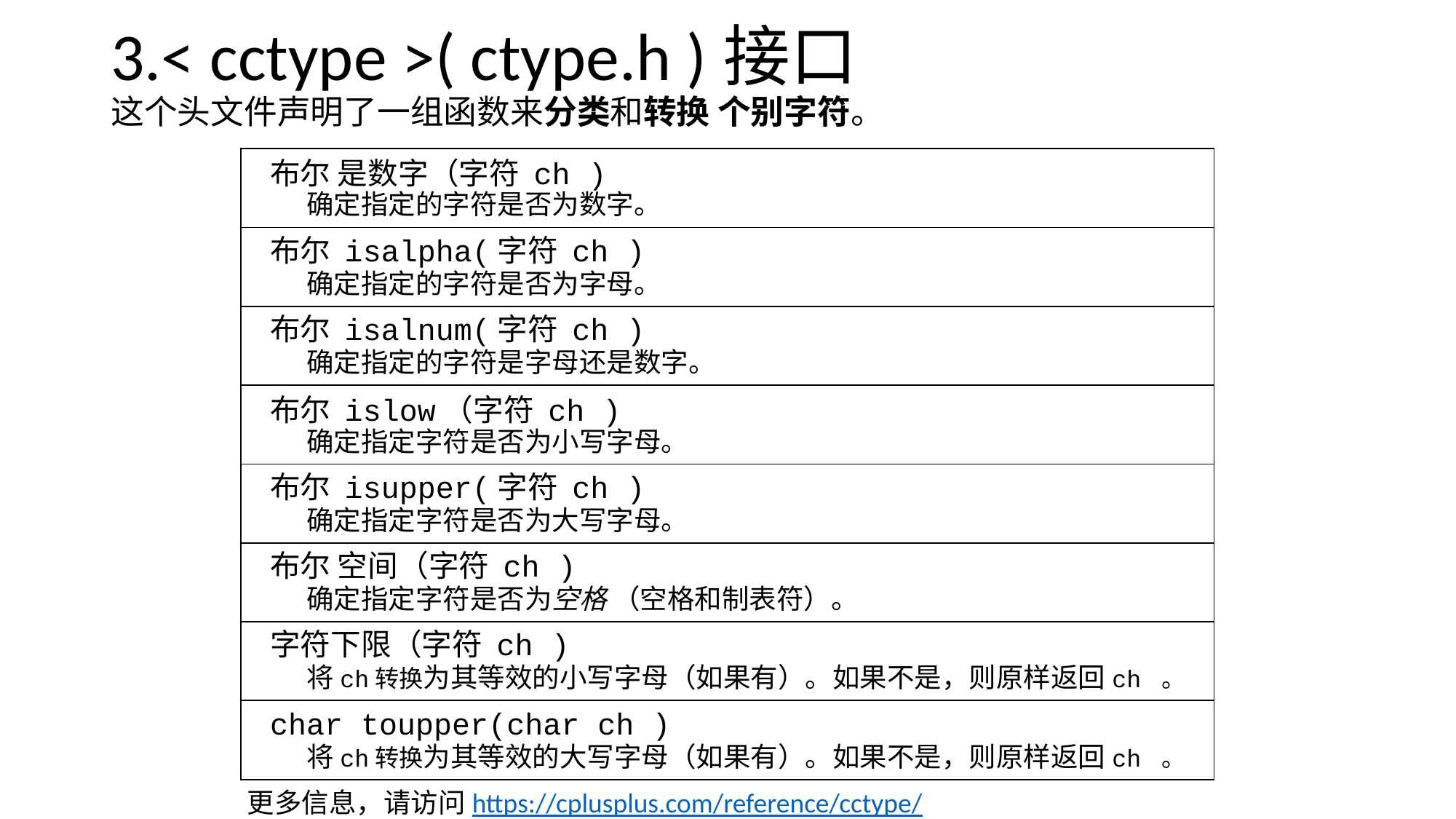

# 3.< cctype >( ctype.h )接口 这个头文件声明了一组函数来分类和转换 个别字符。

布尔 是数字（字符 ch )
确定指定的字符是否为数字。
布尔 isalpha(字符 ch )

确定指定的字符是否为字母。
布尔 isalnum(字符 ch )

确定指定的字符是字母还是数字。

布尔 islow（字符 ch )
确定指定字符是否为小写字母。
布尔 isupper(字符 ch )

确定指定字符是否为大写字母。
布尔 空间（字符 ch )

确定指定字符是否为空格 （空格和制表符）。
字符下限（字符 ch )

将ch转换为其等效的小写字母（如果有）。如果不是，则原样返回ch 。
char toupper(char ch )

将ch转换为其等效的大写字母（如果有）。如果不是，则原样返回ch 。
更多信息，请访问https://cplusplus.com/reference/cctype/